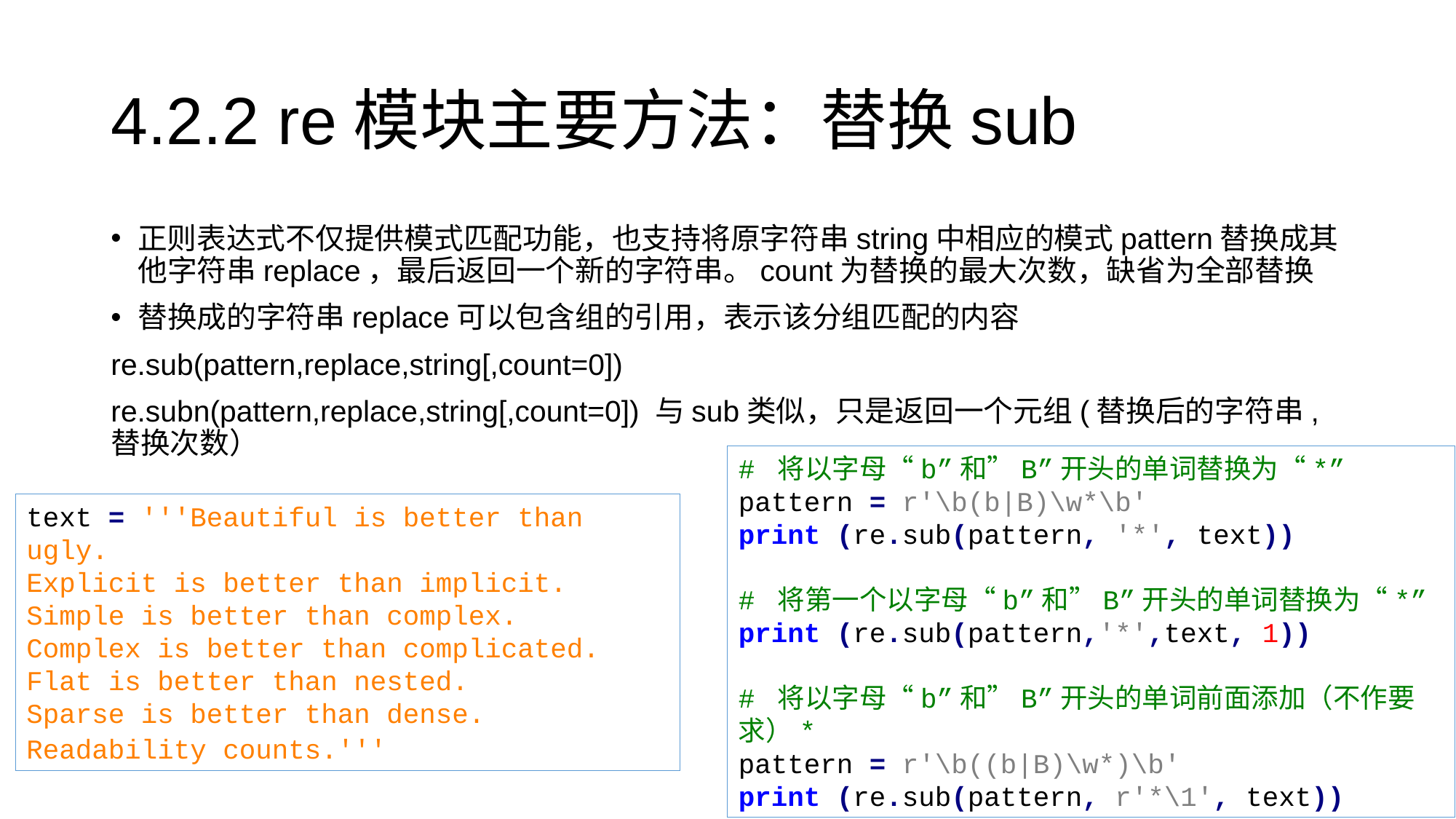

# 4.2.2 re模块主要方法：替换sub
正则表达式不仅提供模式匹配功能，也支持将原字符串string中相应的模式pattern替换成其他字符串replace，最后返回一个新的字符串。count为替换的最大次数，缺省为全部替换
替换成的字符串replace可以包含组的引用，表示该分组匹配的内容
re.sub(pattern,replace,string[,count=0])
re.subn(pattern,replace,string[,count=0]) 与sub类似，只是返回一个元组(替换后的字符串,替换次数）

# 将以字母“b”和”B”开头的单词替换为“*”
pattern = r'\b(b|B)\w*\b'
print (re.sub(pattern, '*', text))

# 将第一个以字母“b”和”B”开头的单词替换为“*”
print (re.sub(pattern,'*',text, 1))

# 将以字母“b”和”B”开头的单词前面添加（不作要求）*
pattern = r'\b((b|B)\w*)\b'
print (re.sub(pattern, r'*\1', text))
text = '''Beautiful is better than ugly.
Explicit is better than implicit.
Simple is better than complex.
Complex is better than complicated.
Flat is better than nested.
Sparse is better than dense.
Readability counts.'''